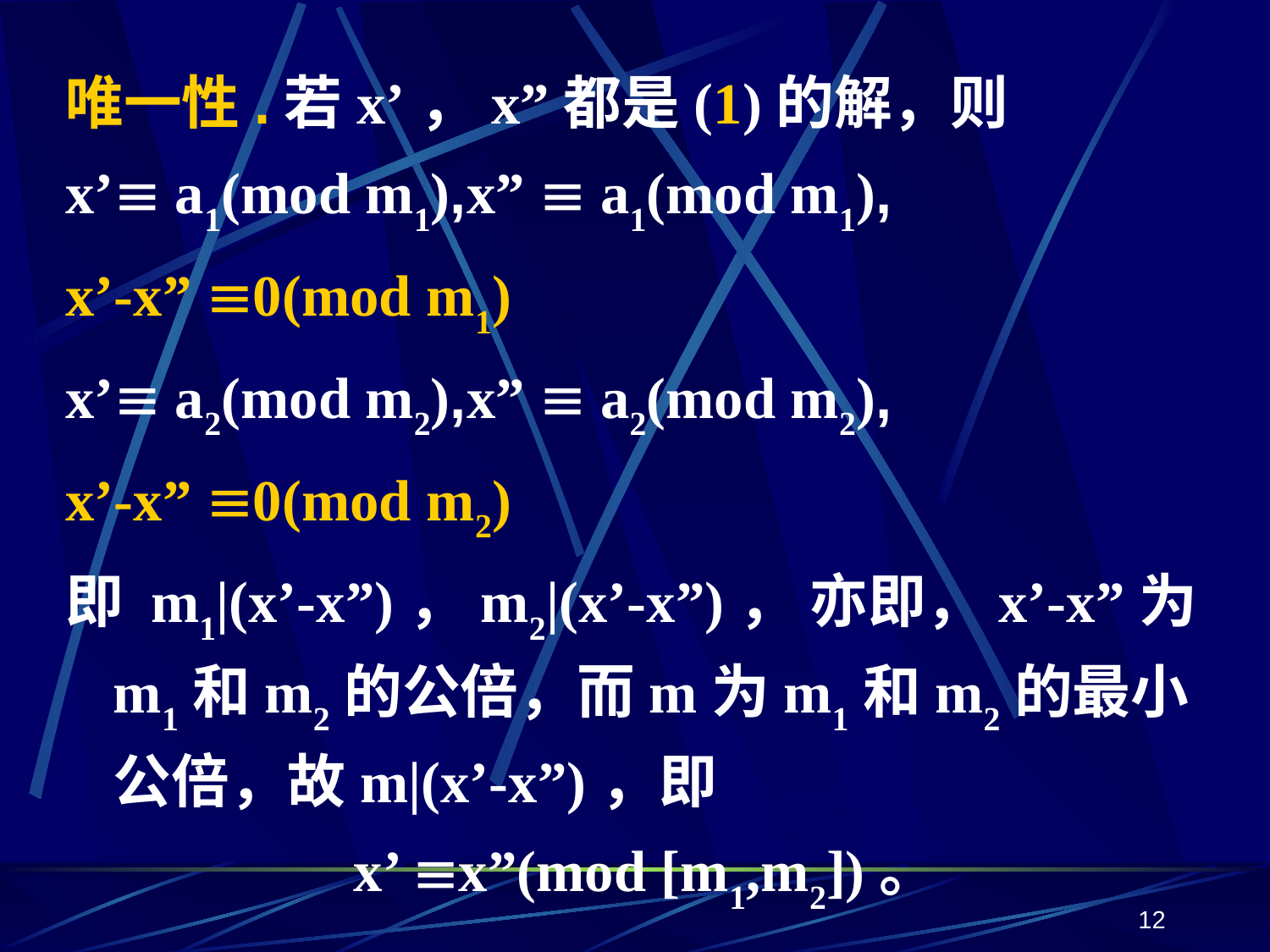

唯一性.若x’，x”都是(1)的解，则
x’≡ a1(mod m1),x” ≡ a1(mod m1),
x’-x” ≡0(mod m1)
x’≡ a2(mod m2),x” ≡ a2(mod m2),
x’-x” ≡0(mod m2)
即 m1|(x’-x”)，m2|(x’-x”)， 亦即，x’-x”为m1和m2的公倍，而m为m1和m2的最小公倍，故m|(x’-x”)，即
x’ ≡x”(mod [m1,m2])。

12